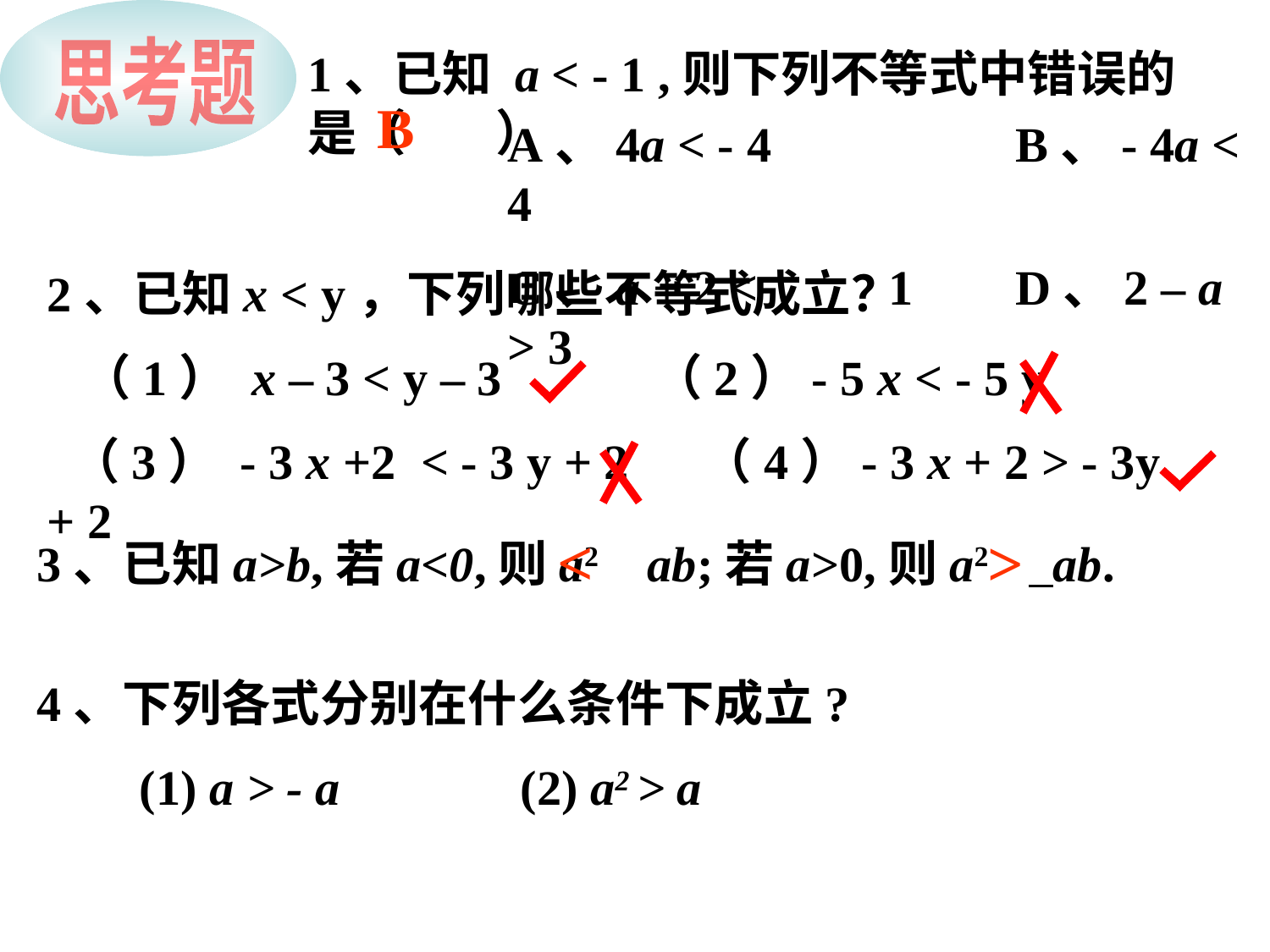

思考题
1、已知 a < - 1 ,则下列不等式中错误的是（        ）
B
A、4a < - 4		B、- 4a < 4
C、a + 2 < 	1	D、2 – a > 3
2、已知x < y，下列哪些不等式成立？
  （1） x – 3 < y – 3 	       （2）- 5 x < - 5 y
 （3） - 3 x +2  < - 3 y + 2     （4）- 3 x + 2 > - 3y + 2

<
>
  3、已知a>b,若a<0,则a2	ab;若a>0,则a2	  ab.
  4、下列各式分别在什么条件下成立?
	(1) a > - a		(2) a2 > a